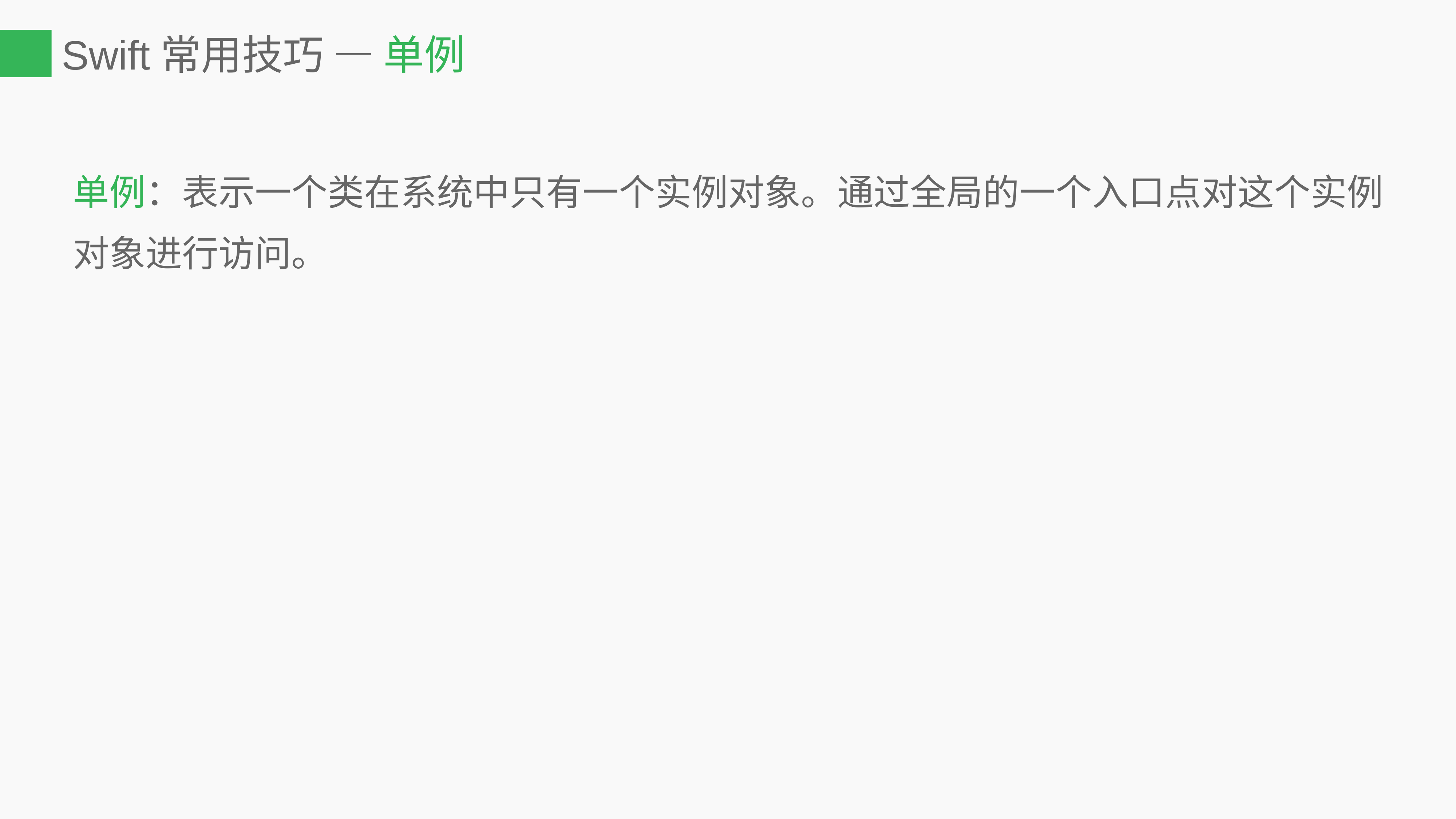

# Swift常用技巧 — 单例
单例：表示一个类在系统中只有一个实例对象。通过全局的一个入口点对这个实例对象进行访问。